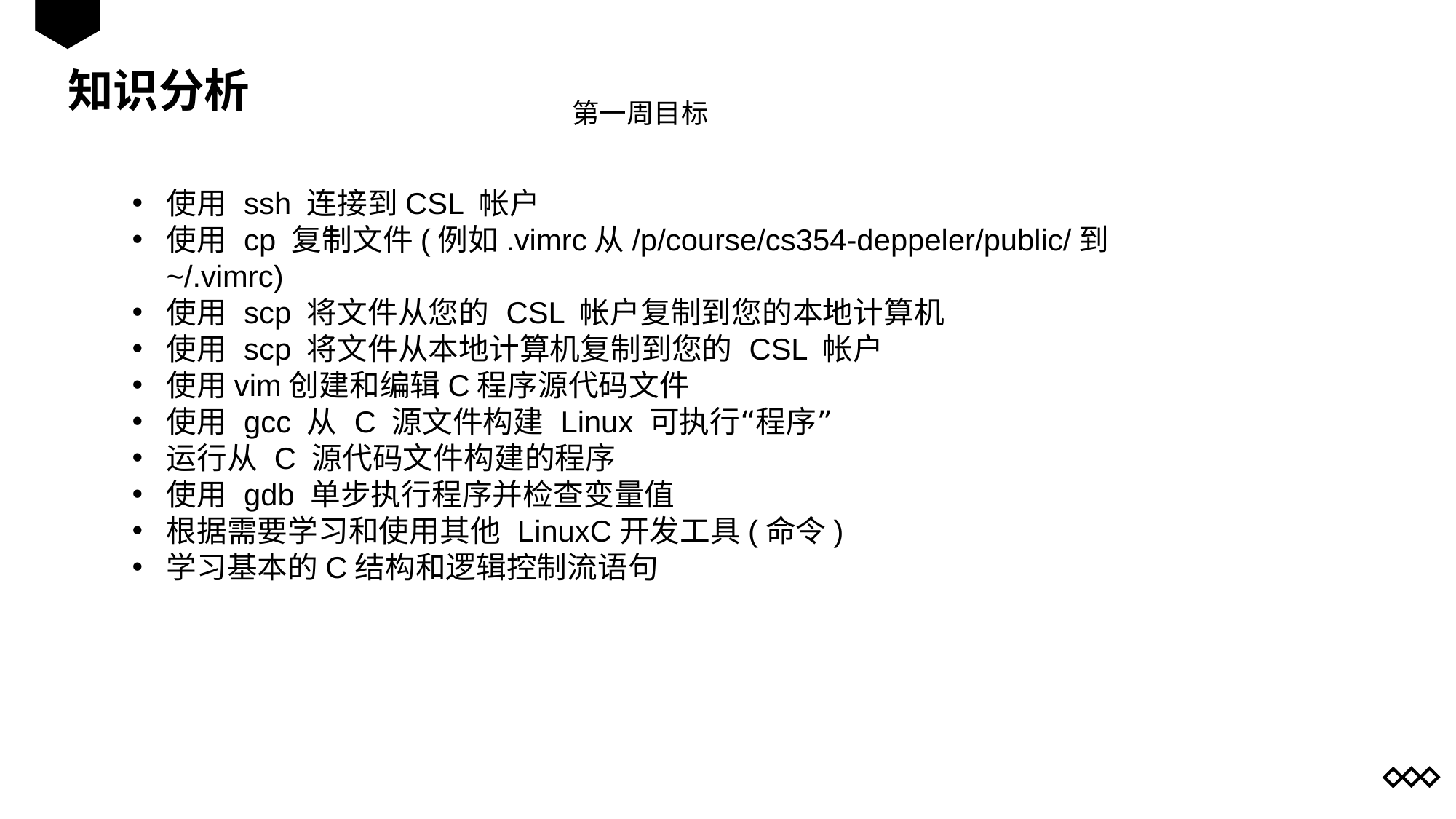

知识分析
第一周目标
使用 ssh 连接到CSL 帐户
使用 cp 复制文件(例如.vimrc从/p/course/cs354-deppeler/public/到 ~/.vimrc)
使用 scp 将文件从您的 CSL 帐户复制到您的本地计算机
使用 scp 将文件从本地计算机复制到您的 CSL 帐户
使用vim创建和编辑C程序源代码文件
使用 gcc 从 C 源文件构建 Linux 可执行“程序”
运行从 C 源代码文件构建的程序
使用 gdb 单步执行程序并检查变量值
根据需要学习和使用其他 LinuxC开发工具(命令)
学习基本的C结构和逻辑控制流语句